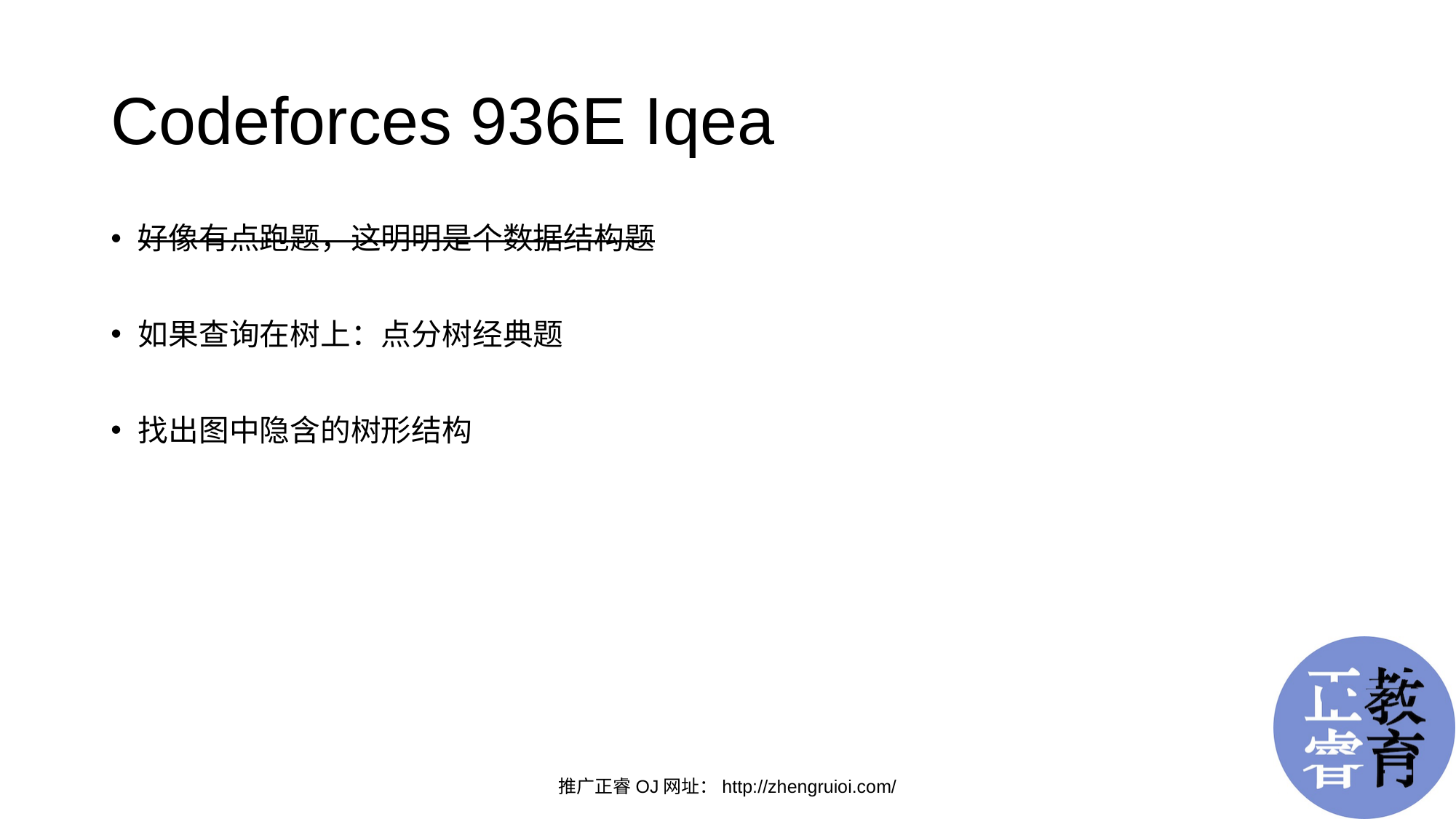

# Codeforces 936E Iqea
好像有点跑题，这明明是个数据结构题

如果查询在树上：点分树经典题

找出图中隐含的树形结构